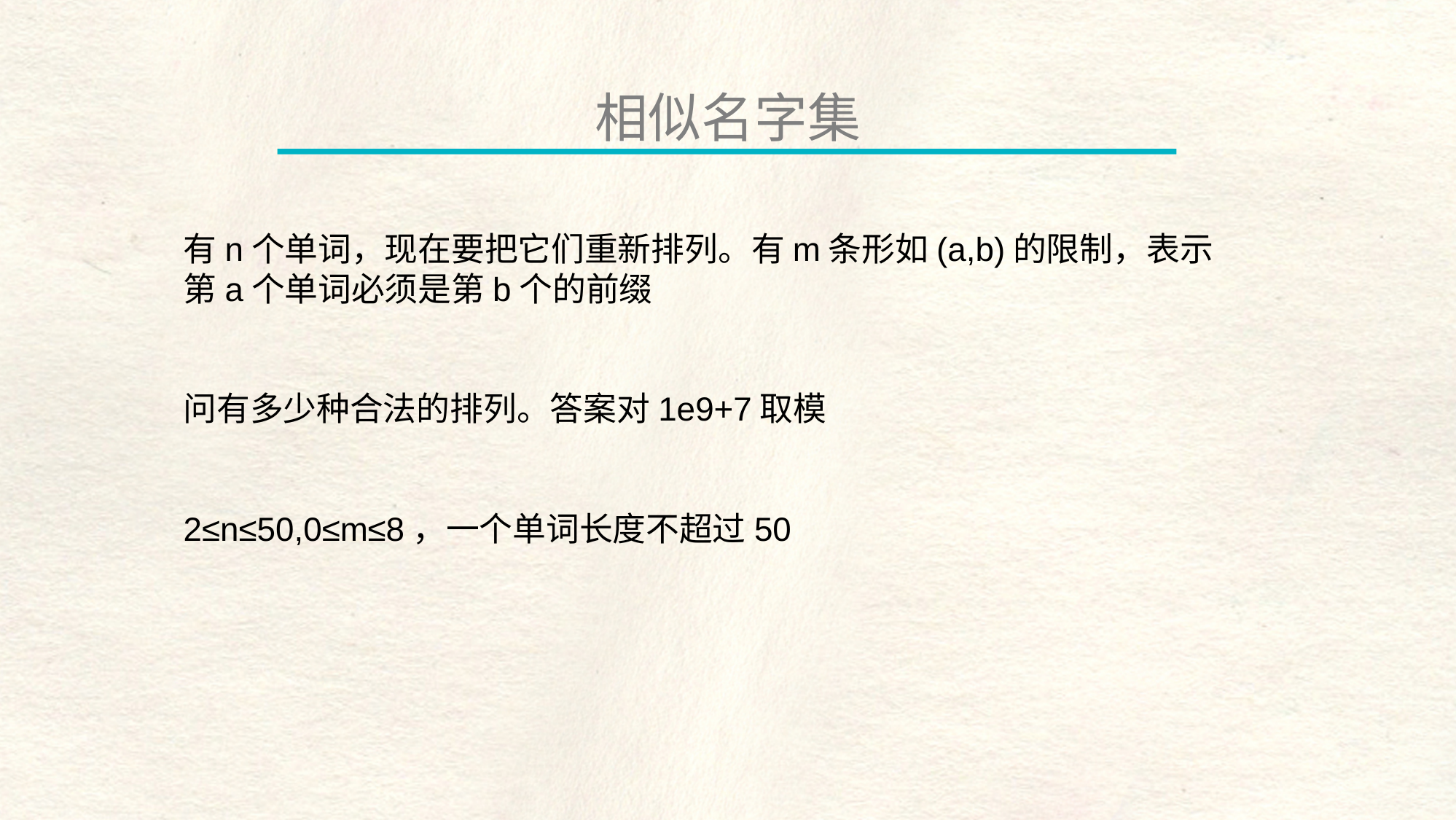

相似名字集

有n个单词，现在要把它们重新排列。有m条形如(a,b)的限制，表示第a个单词必须是第b个的前缀

问有多少种合法的排列。答案对1e9+7取模

2≤n≤50,0≤m≤8，一个单词长度不超过50